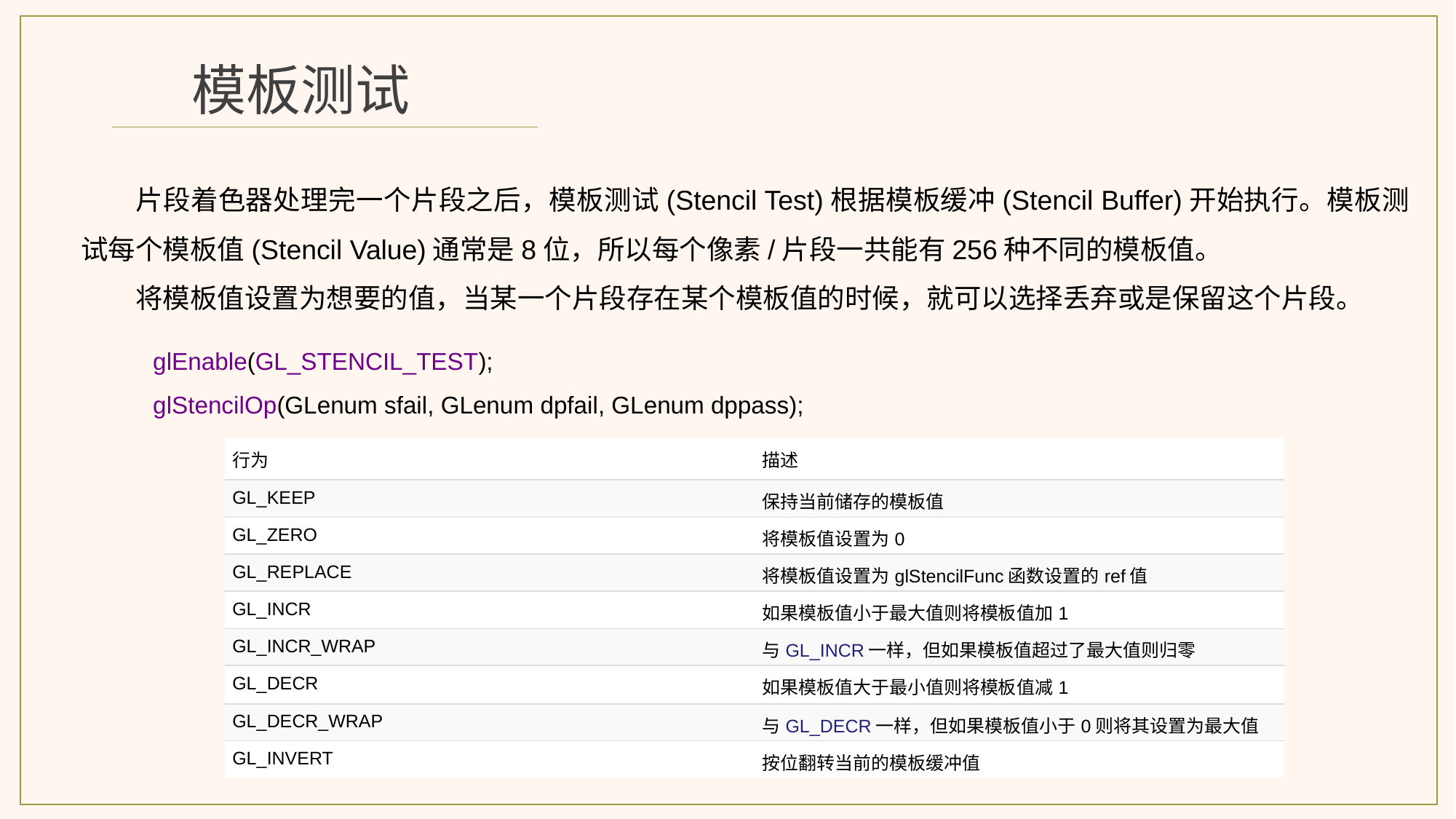

模板测试
片段着色器处理完一个片段之后，模板测试(Stencil Test)根据模板缓冲(Stencil Buffer)开始执行。模板测试每个模板值(Stencil Value)通常是8位，所以每个像素/片段一共能有256种不同的模板值。
将模板值设置为想要的值，当某一个片段存在某个模板值的时候，就可以选择丢弃或是保留这个片段。
glEnable(GL_STENCIL_TEST);
glStencilOp(GLenum sfail, GLenum dpfail, GLenum dppass);
| 行为 | 描述 |
| --- | --- |
| GL\_KEEP | 保持当前储存的模板值 |
| GL\_ZERO | 将模板值设置为0 |
| GL\_REPLACE | 将模板值设置为glStencilFunc函数设置的ref值 |
| GL\_INCR | 如果模板值小于最大值则将模板值加1 |
| GL\_INCR\_WRAP | 与GL\_INCR一样，但如果模板值超过了最大值则归零 |
| GL\_DECR | 如果模板值大于最小值则将模板值减1 |
| GL\_DECR\_WRAP | 与GL\_DECR一样，但如果模板值小于0则将其设置为最大值 |
| GL\_INVERT | 按位翻转当前的模板缓冲值 |